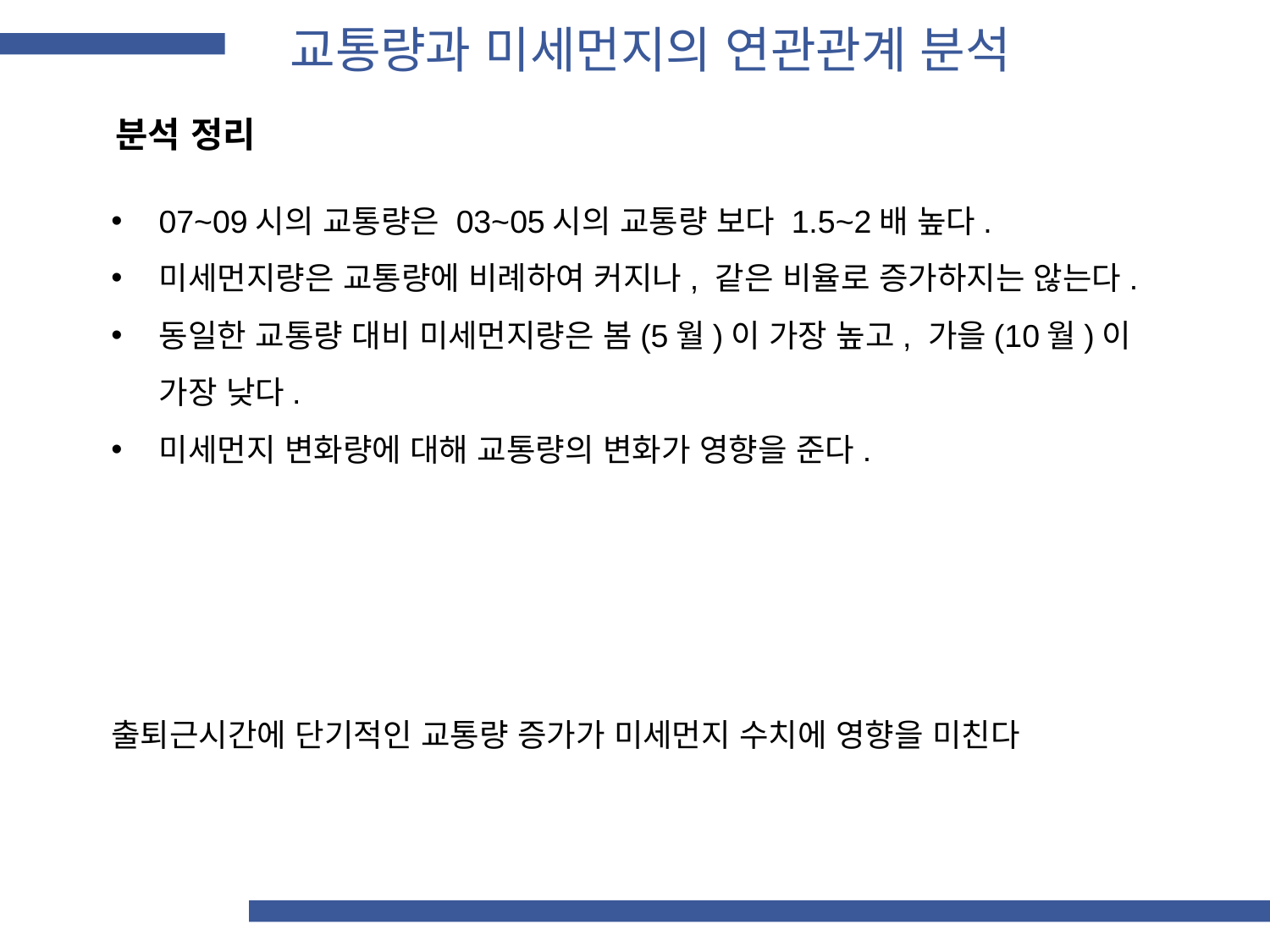

교통량과 미세먼지의 연관관계 분석

분석 정리
07~09시의 교통량은 03~05시의 교통량 보다 1.5~2배 높다.
미세먼지량은 교통량에 비례하여 커지나, 같은 비율로 증가하지는 않는다.
동일한 교통량 대비 미세먼지량은 봄(5월)이 가장 높고, 가을(10월)이 가장 낮다.
미세먼지 변화량에 대해 교통량의 변화가 영향을 준다.

출퇴근시간에 단기적인 교통량 증가가 미세먼지 수치에 영향을 미친다